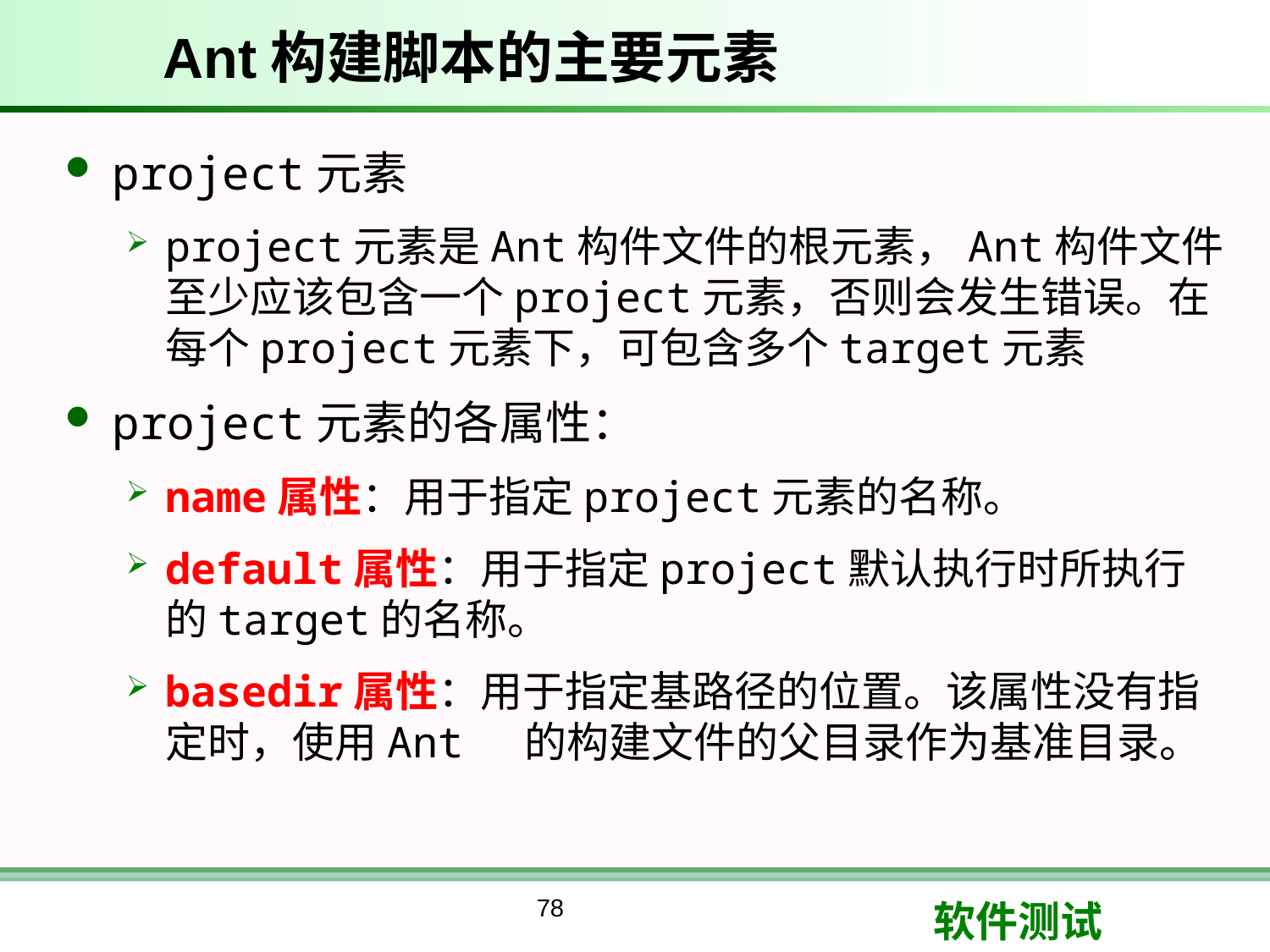

# Ant构建脚本的主要元素
project元素
project元素是Ant构件文件的根元素，Ant构件文件至少应该包含一个project元素，否则会发生错误。在每个project元素下，可包含多个target元素
project元素的各属性：
name属性：用于指定project元素的名称。
default属性：用于指定project默认执行时所执行的target的名称。
basedir属性：用于指定基路径的位置。该属性没有指定时，使用Ant  的构建文件的父目录作为基准目录。

78